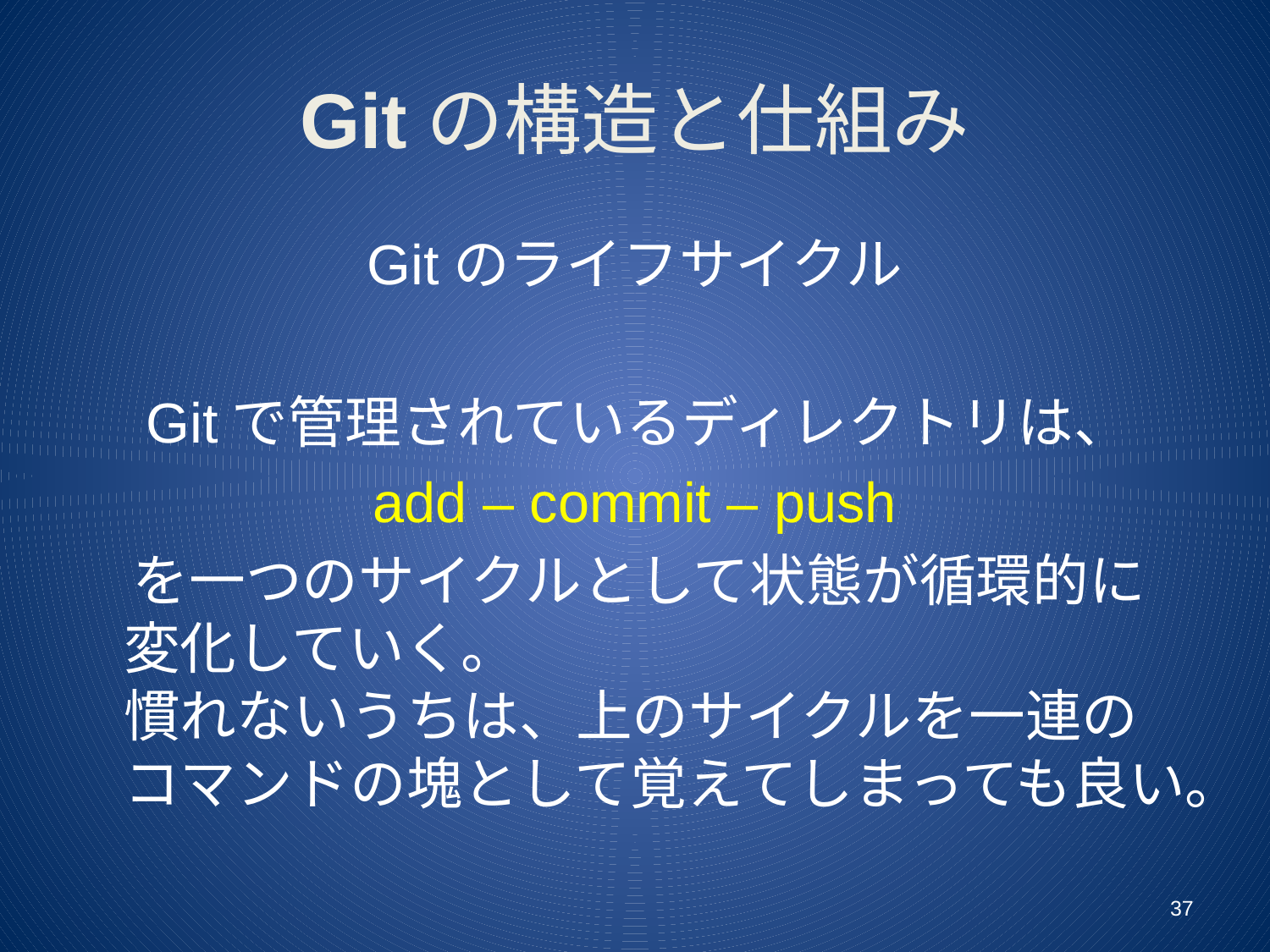

# Gitの構造と仕組み
Gitのライフサイクル

　Gitで管理されているディレクトリは、
add – commit – push
　を一つのサイクルとして状態が循環的に変化していく。
慣れないうちは、上のサイクルを一連のコマンドの塊として覚えてしまっても良い。
37